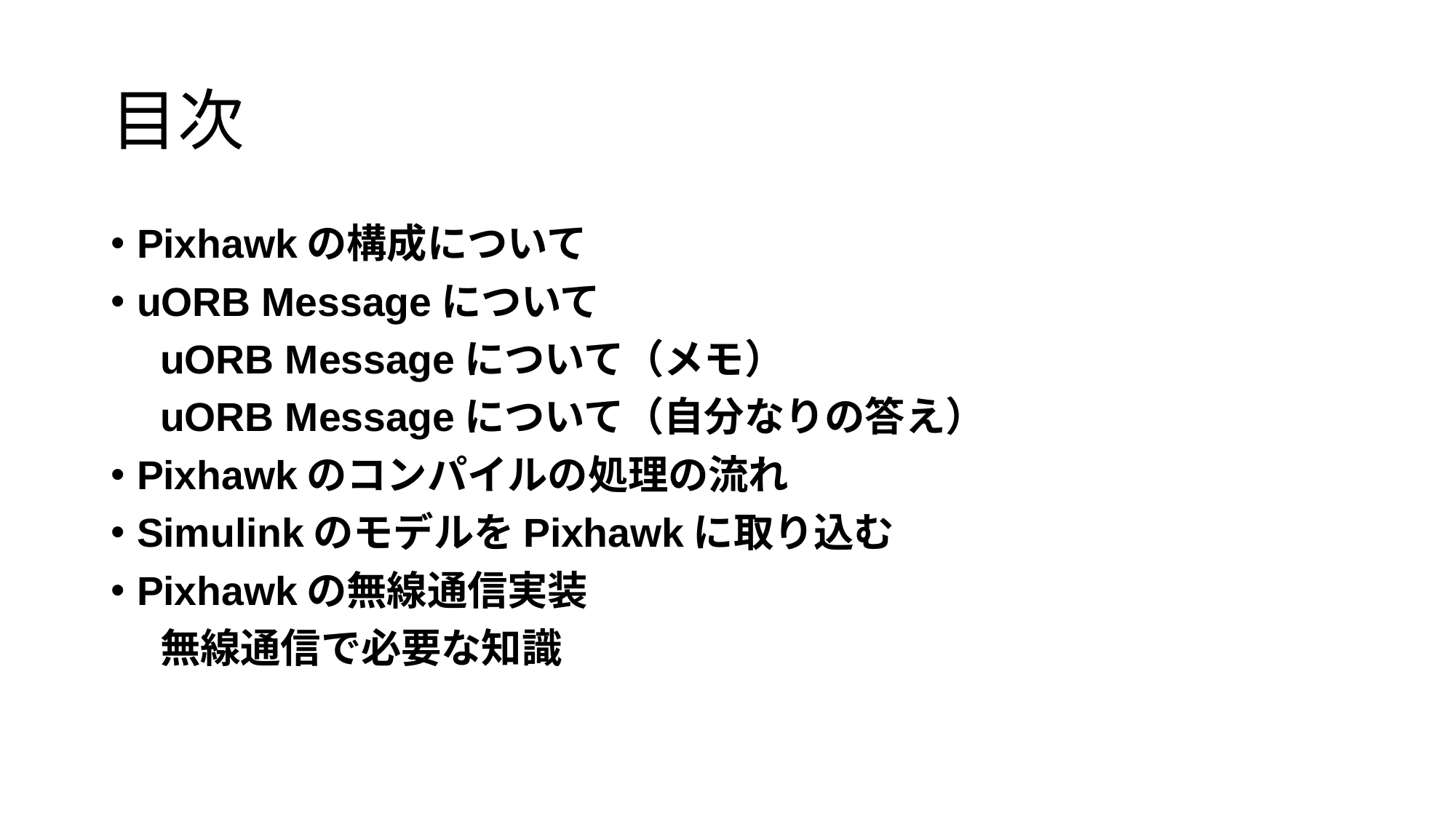

# 目次
Pixhawkの構成について
uORB Messageについて
　uORB Messageについて（メモ）
　uORB Messageについて（自分なりの答え）
Pixhawkのコンパイルの処理の流れ
SimulinkのモデルをPixhawkに取り込む
Pixhawkの無線通信実装
　 無線通信で必要な知識